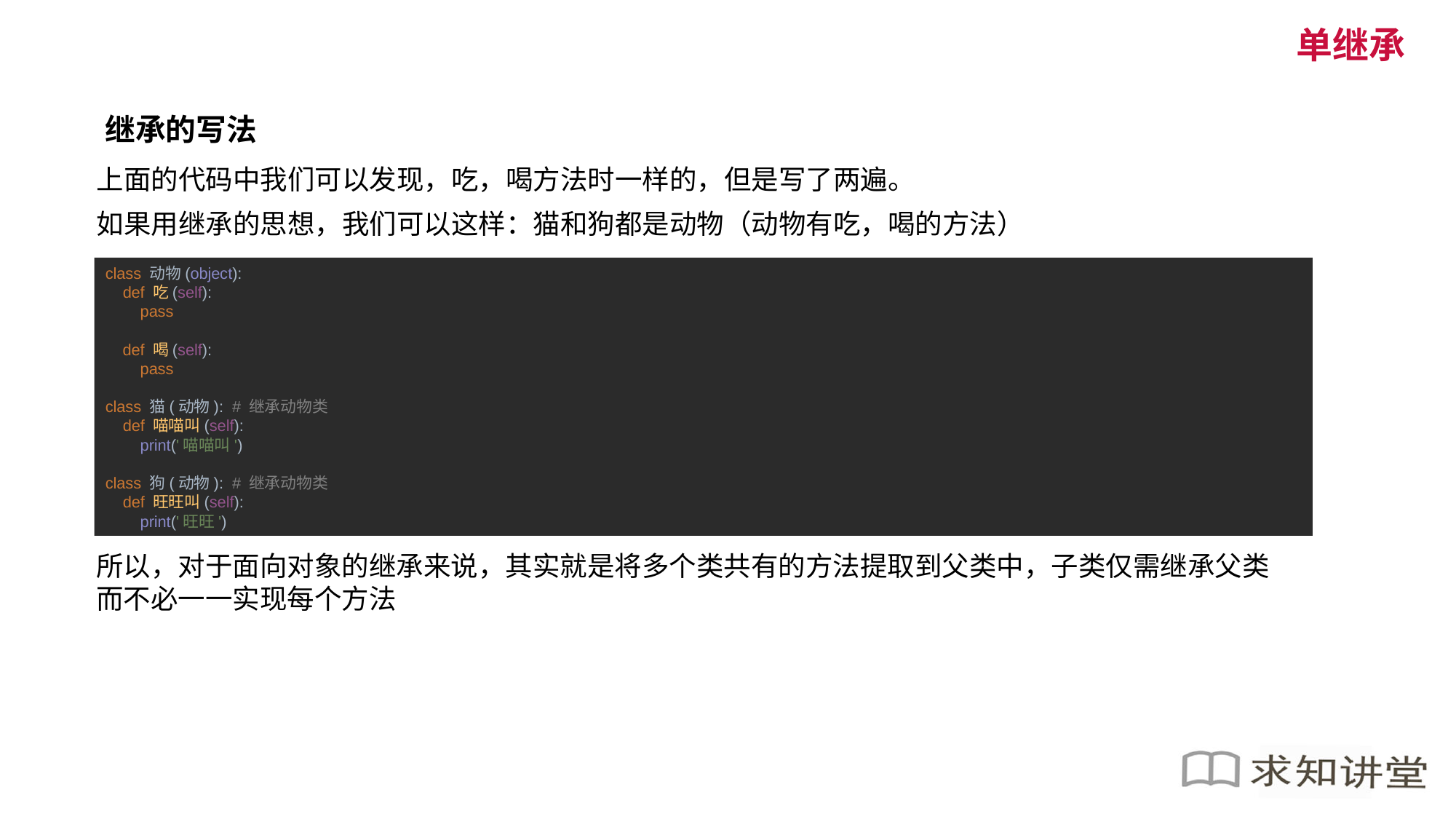

单继承

继承的写法
上面的代码中我们可以发现，吃，喝方法时一样的，但是写了两遍。
如果用继承的思想，我们可以这样：猫和狗都是动物（动物有吃，喝的方法）
class 动物(object):
    def 吃(self):
        pass
    def 喝(self):
        pass
class 猫(动物):  # 继承动物类
    def 喵喵叫(self):
        print('喵喵叫')
class 狗(动物):  # 继承动物类
    def 旺旺叫(self):
        print('旺旺')
所以，对于面向对象的继承来说，其实就是将多个类共有的方法提取到父类中，子类仅需继承父类而不必一一实现每个方法